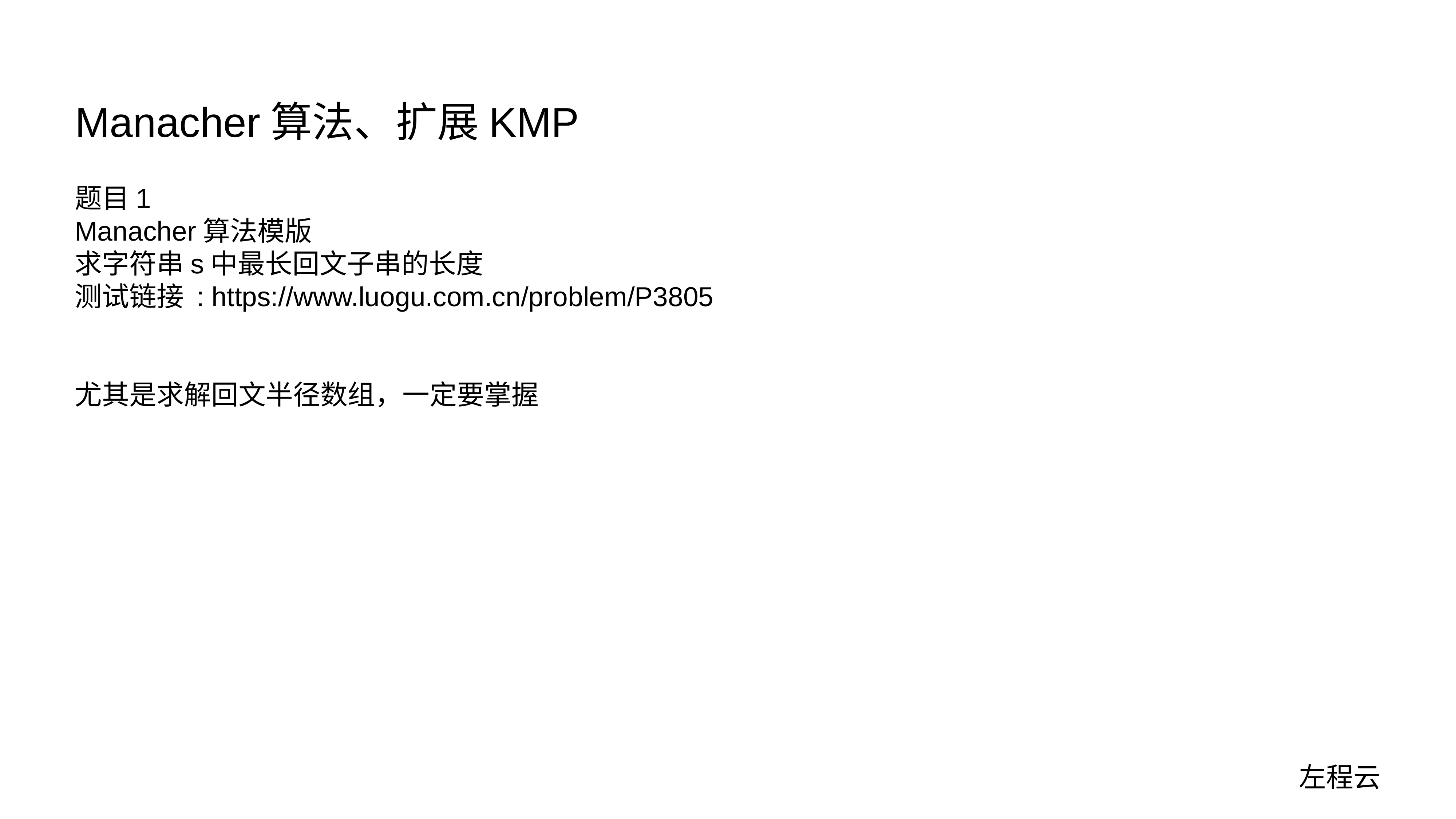

# Manacher算法、扩展KMP
题目1
Manacher算法模版
求字符串s中最长回文子串的长度
测试链接 : https://www.luogu.com.cn/problem/P3805

尤其是求解回文半径数组，一定要掌握
左程云